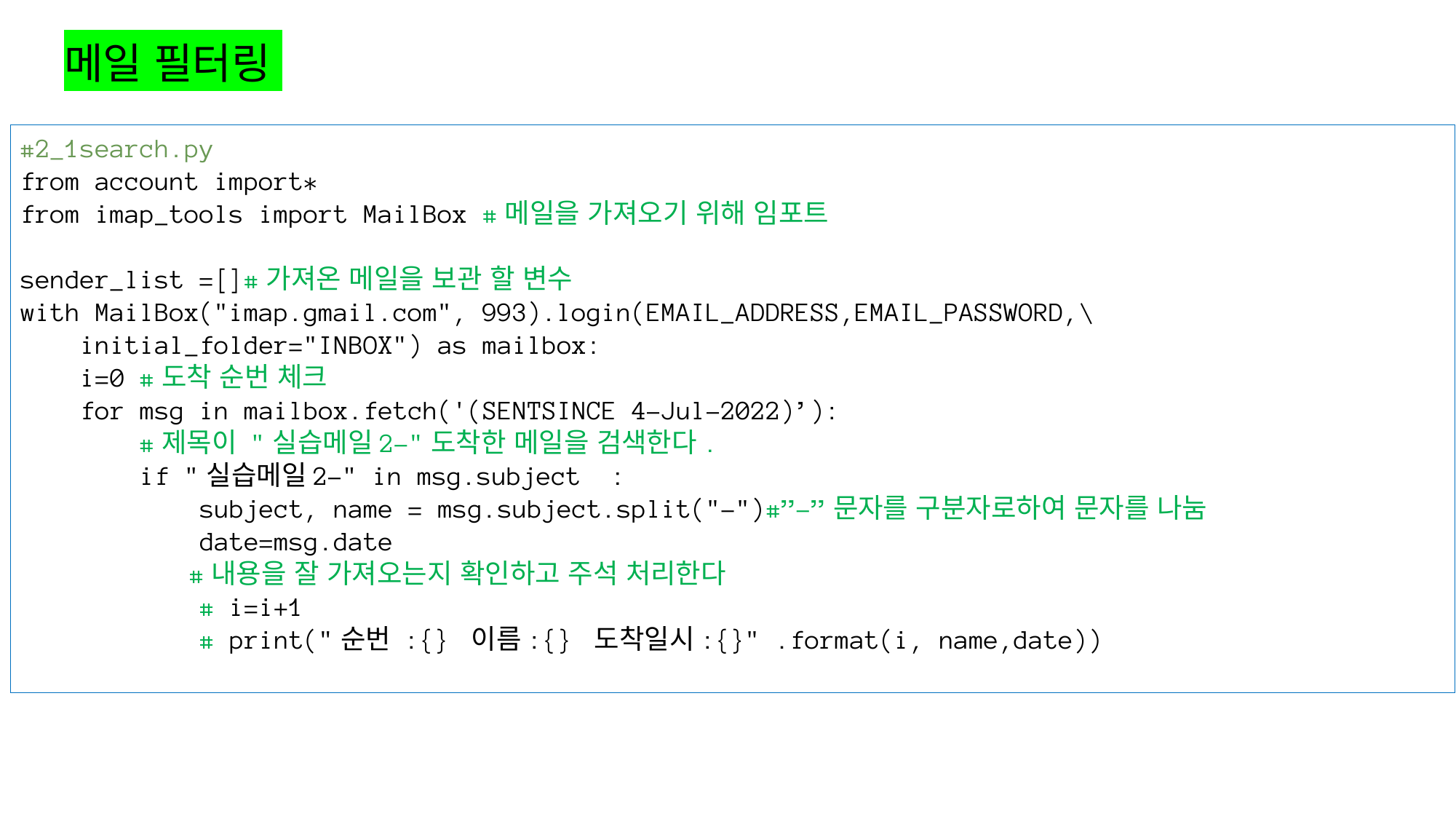

메일 필터링
#2_1search.py
from account import*
from imap_tools import MailBox #메일을 가져오기 위해 임포트
sender_list =[]#가져온 메일을 보관 할 변수
with MailBox("imap.gmail.com", 993).login(EMAIL_ADDRESS,EMAIL_PASSWORD,\
    initial_folder="INBOX") as mailbox:
    i=0 #도착 순번 체크
    for msg in mailbox.fetch('(SENTSINCE 4-Jul-2022)’):
        #제목이 "실습메일2-"도착한 메일을 검색한다.
        if "실습메일2-" in msg.subject  :
            subject, name = msg.subject.split("-")#”-”문자를 구분자로하여 문자를 나눔
            date=msg.date
	    #내용을 잘 가져오는지 확인하고 주석 처리한다
            # i=i+1
            # print("순번 :{} 이름:{} 도착일시:{}" .format(i, name,date))